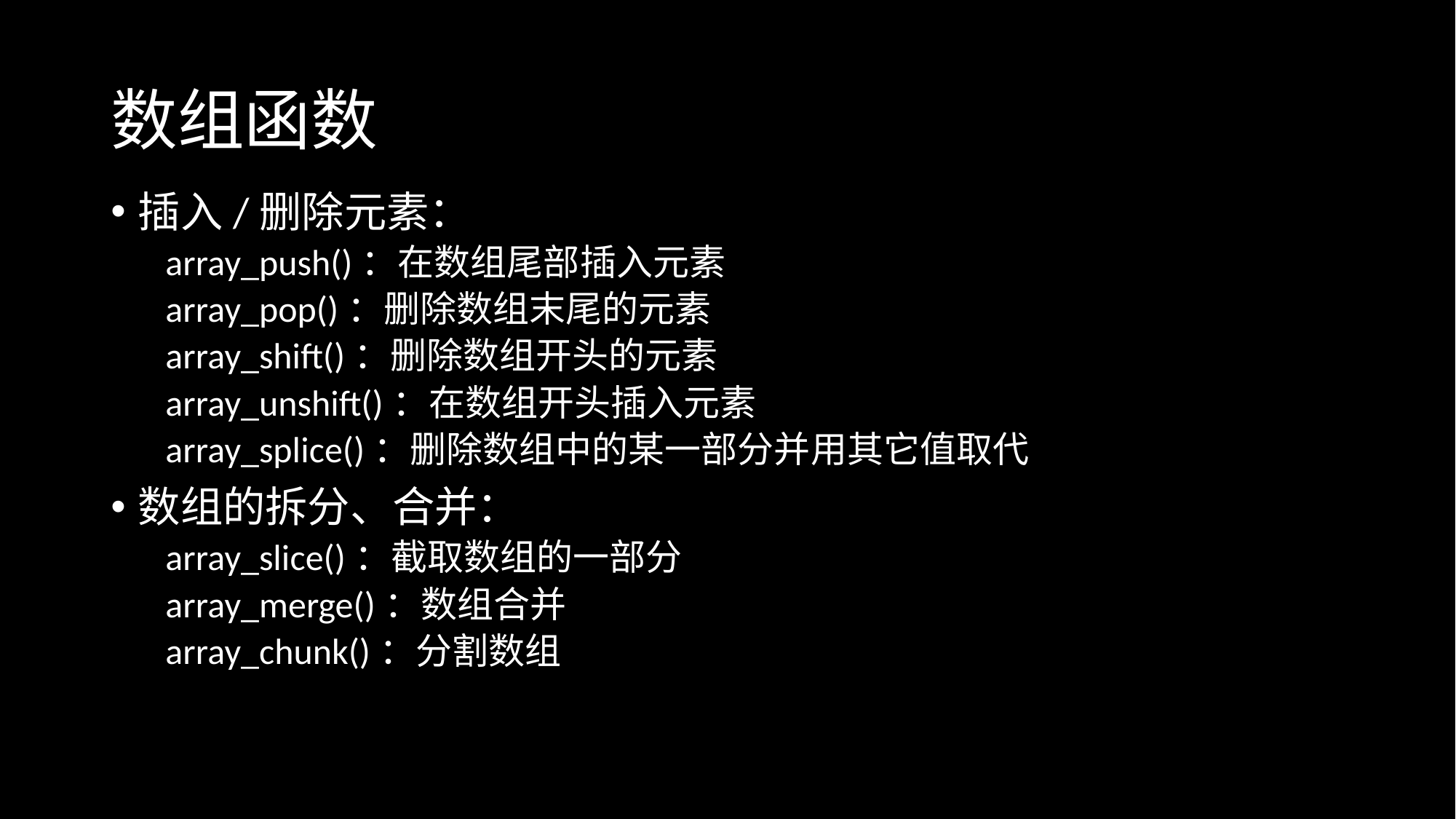

# 数组函数
插入/删除元素：
array_push()：在数组尾部插入元素
array_pop()：删除数组末尾的元素
array_shift()：删除数组开头的元素
array_unshift()：在数组开头插入元素
array_splice()：删除数组中的某一部分并用其它值取代
数组的拆分、合并：
array_slice()：截取数组的一部分
array_merge()：数组合并
array_chunk()：分割数组